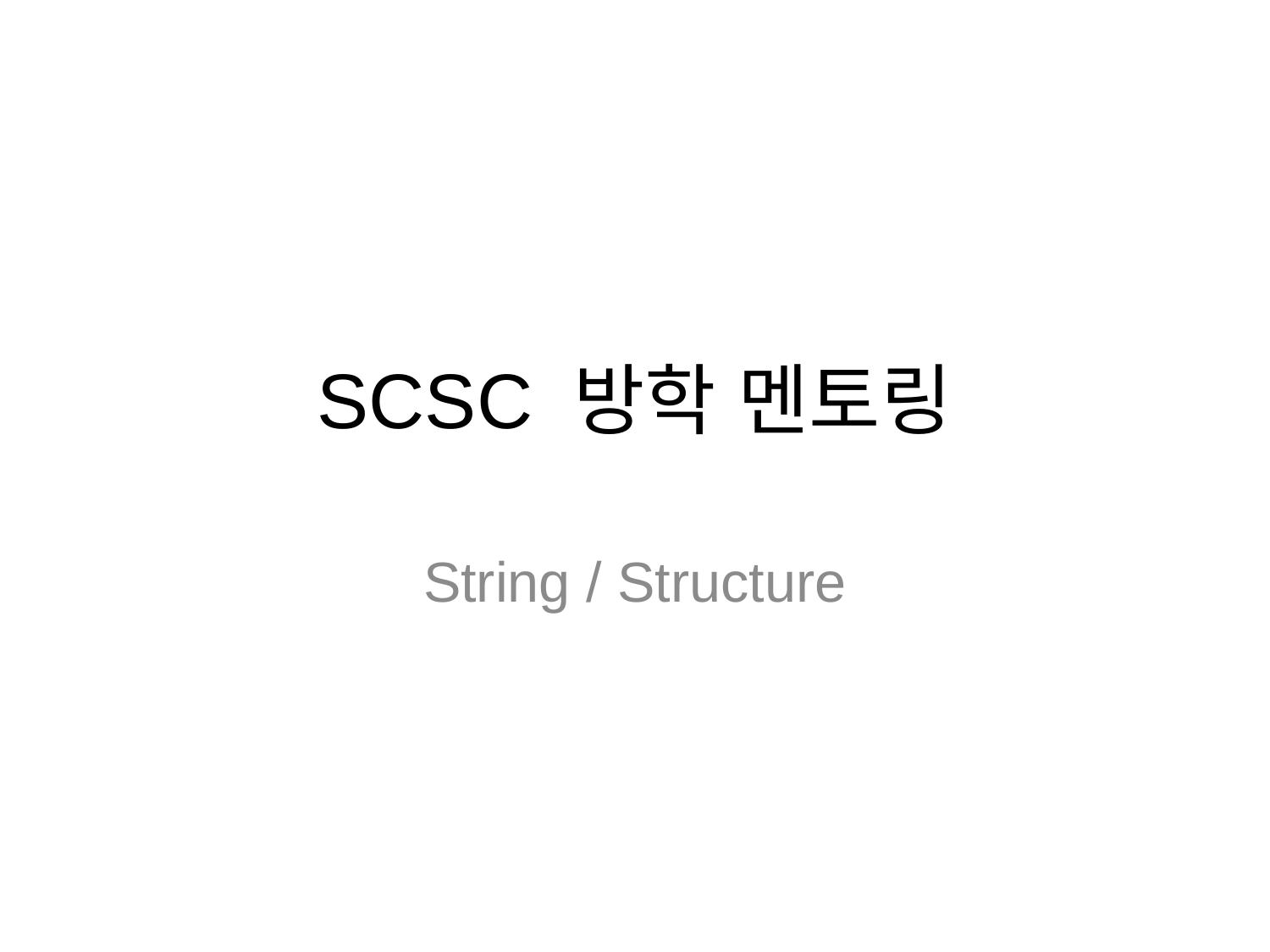

# SCSC 방학 멘토링
String / Structure